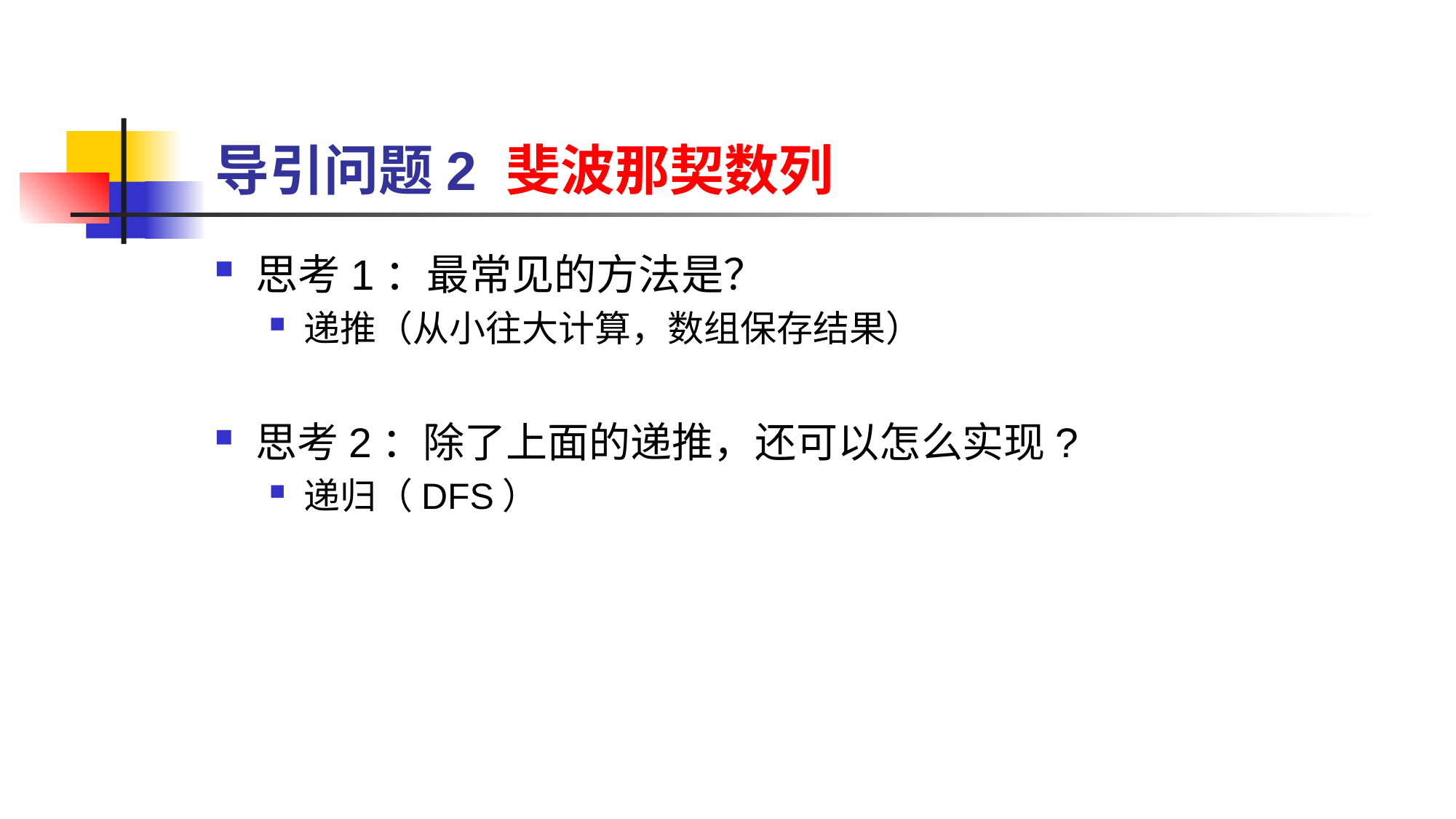

# 导引问题2 斐波那契数列
思考1：最常见的方法是？
递推（从小往大计算，数组保存结果）

思考2：除了上面的递推，还可以怎么实现?
递归（DFS）

20